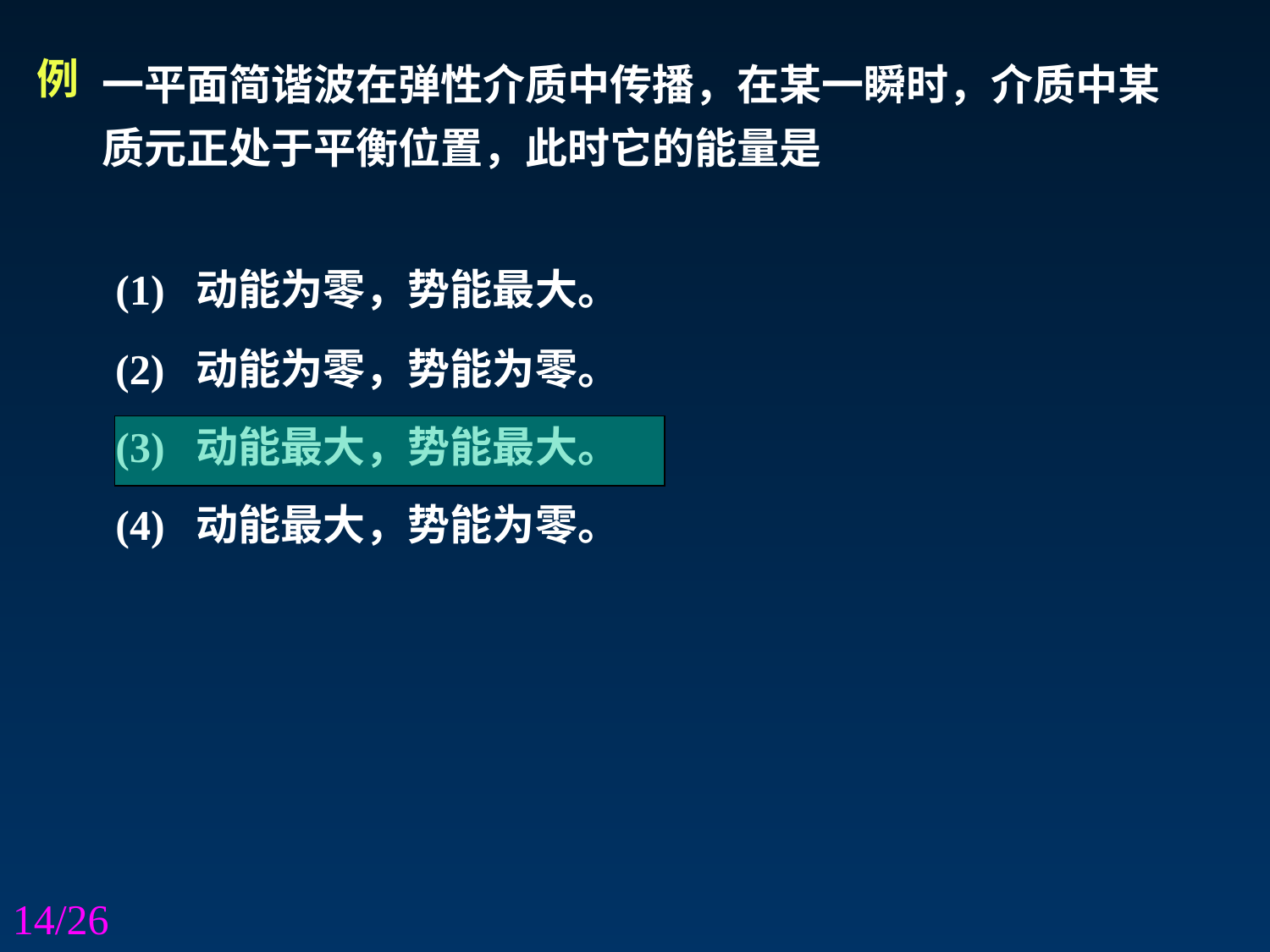

一平面简谐波在弹性介质中传播，在某一瞬时，介质中某质元正处于平衡位置，此时它的能量是
例
(1)  动能为零，势能最大。
(2)  动能为零，势能为零。
(3)  动能最大，势能最大。

(4)  动能最大，势能为零。
14/26